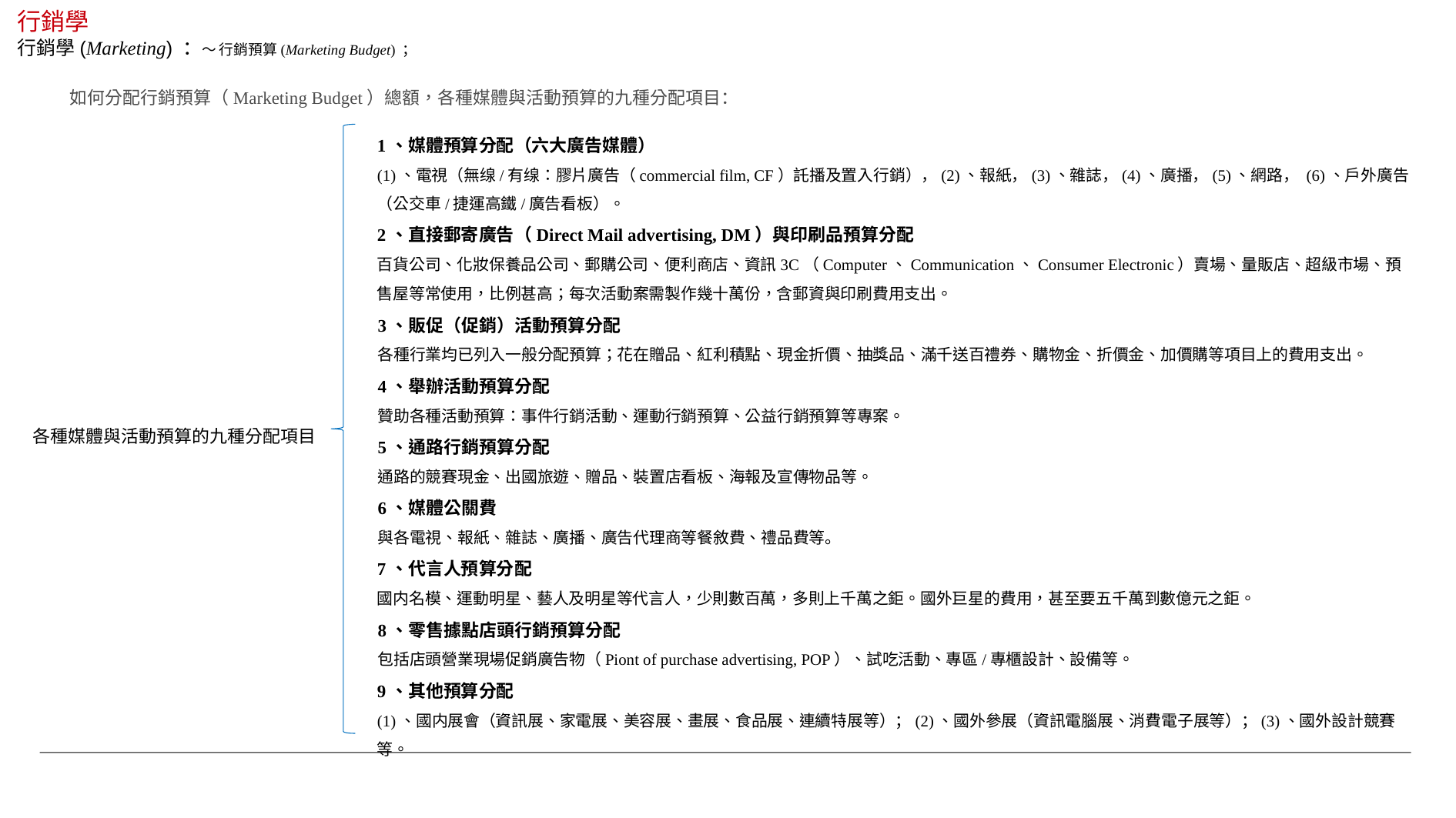

行銷學
行銷學(Marketing) ：～ 行銷預算(Marketing Budget) ；
如何分配行銷預算（Marketing Budget）總額，各種媒體與活動預算的九種分配項目：
1、媒體預算分配（六大廣告媒體）
(1)、電視（無缐/有缐：膠片廣告（commercial film, CF）託播及置入行銷），(2)、報紙，(3)、雜誌，(4)、廣播，(5)、網路， (6)、戶外廣告（公交車/捷運高鐵/廣告看板）。

2、直接郵寄廣告（Direct Mail advertising, DM）與印刷品預算分配
百貨公司、化妝保養品公司、郵購公司、便利商店、資訊3C（Computer、Communication、Consumer Electronic）賣場、量販店、超級市場、預售屋等常使用，比例甚高；每次活動案需製作幾十萬份，含郵資與印刷費用支出。
3、販促（促銷）活動預算分配
各種行業均已列入一般分配預算；花在贈品、紅利積點、現金折價、抽獎品、滿千送百禮券、購物金、折價金、加價購等項目上的費用支出。
4、舉辦活動預算分配
贊助各種活動預算：事件行銷活動、運動行銷預算、公益行銷預算等專案。
各種媒體與活動預算的九種分配項目
5、通路行銷預算分配
通路的競賽現金、出國旅遊、贈品、裝置店看板、海報及宣傳物品等。
6、媒體公關費
與各電視、報紙、雜誌、廣播、廣告代理商等餐敘費、禮品費等。
7、代言人預算分配
國内名模、運動明星、藝人及明星等代言人，少則數百萬，多則上千萬之鉅。國外巨星的費用，甚至要五千萬到數億元之鉅。
8、零售據點店頭行銷預算分配
包括店頭營業現場促銷廣告物（Piont of purchase advertising, POP）、試吃活動、專區/專櫃設計、設備等。
9、其他預算分配
(1)、國内展會（資訊展、家電展、美容展、畫展、食品展、連續特展等）；(2)、國外參展（資訊電腦展、消費電子展等）；(3)、國外設計競賽等。